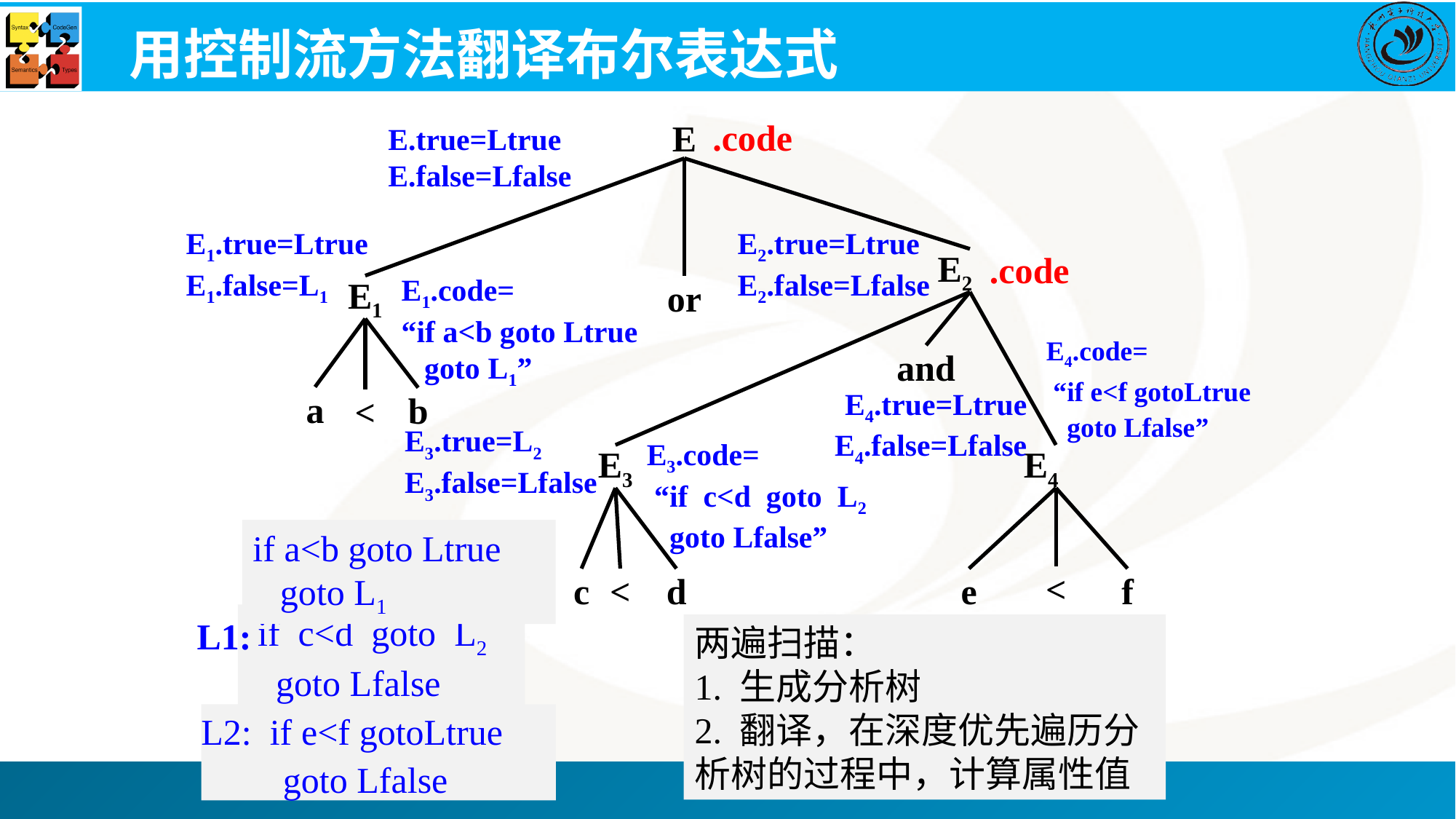

# 用控制流方法翻译布尔表达式
.code
E
E.true=Ltrue
E.false=Lfalse
E1.true=Ltrue
E1.false=L1
E2.true=Ltrue
E2.false=Lfalse
.code
E2
E1.code=
“if a<b goto Ltrue
   goto L1”
E1
or
E4.code=
 “if e<f gotoLtrue
   goto Lfalse”
and
a
b
E4.true=Ltrue
E4.false=Lfalse
<
E3.true=L2
E3.false=Lfalse
E3.code=
 “if  c<d  goto  L2
   goto Lfalse”
E3
E4
if a<b goto Ltrue
   goto L1
<
c
<
d
e
f
 if  c<d  goto  L2
   goto Lfalse
L1:
两遍扫描：
1. 生成分析树
2. 翻译，在深度优先遍历分析树的过程中，计算属性值
L2:  if e<f gotoLtrue
         goto Lfalse
151